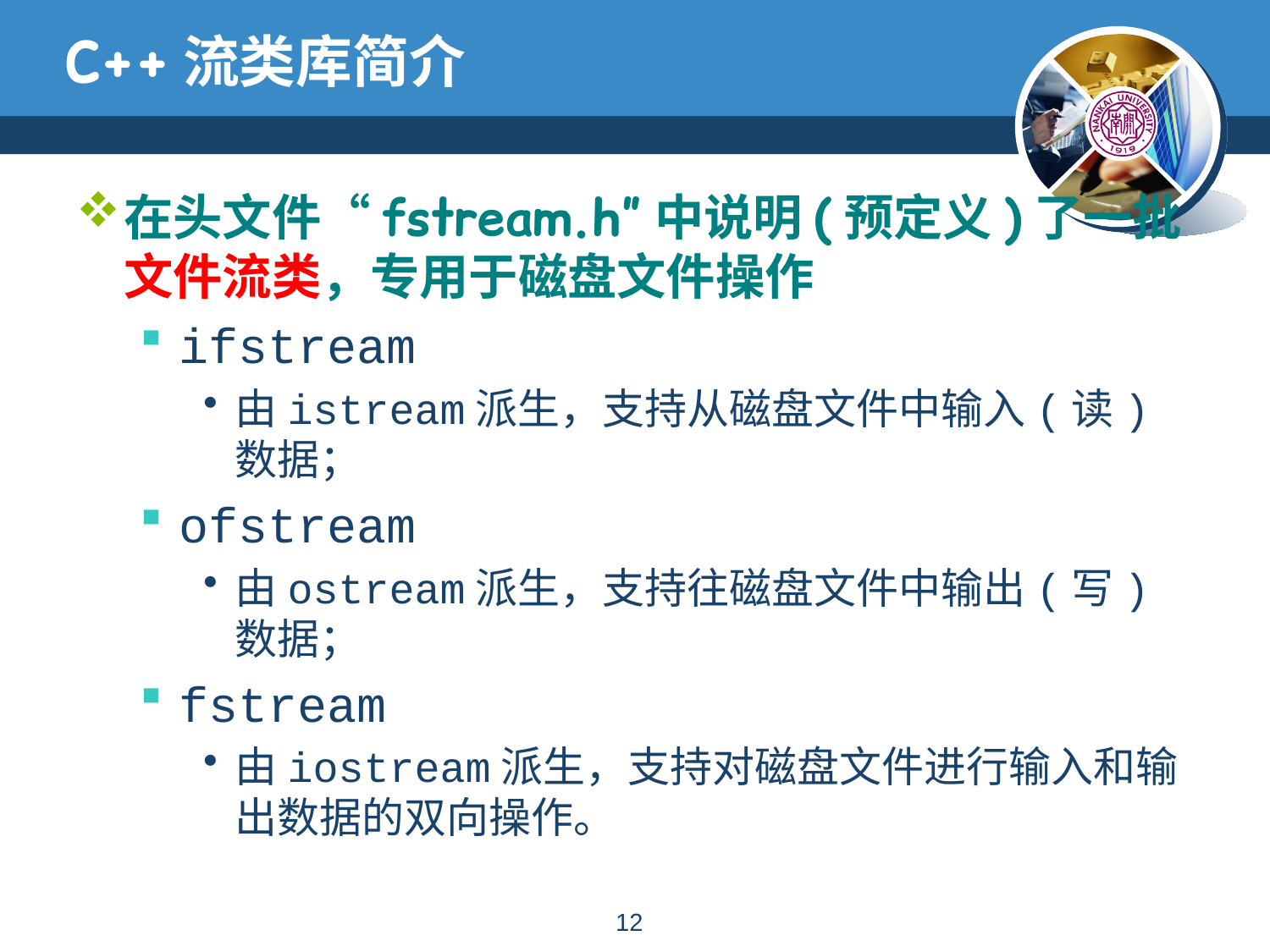

# C++流类库简介
在头文件“fstream.h”中说明(预定义)了一批文件流类，专用于磁盘文件操作
ifstream
由istream派生，支持从磁盘文件中输入(读)数据；
ofstream
由ostream派生，支持往磁盘文件中输出(写)数据；
fstream
由iostream派生，支持对磁盘文件进行输入和输出数据的双向操作。
12